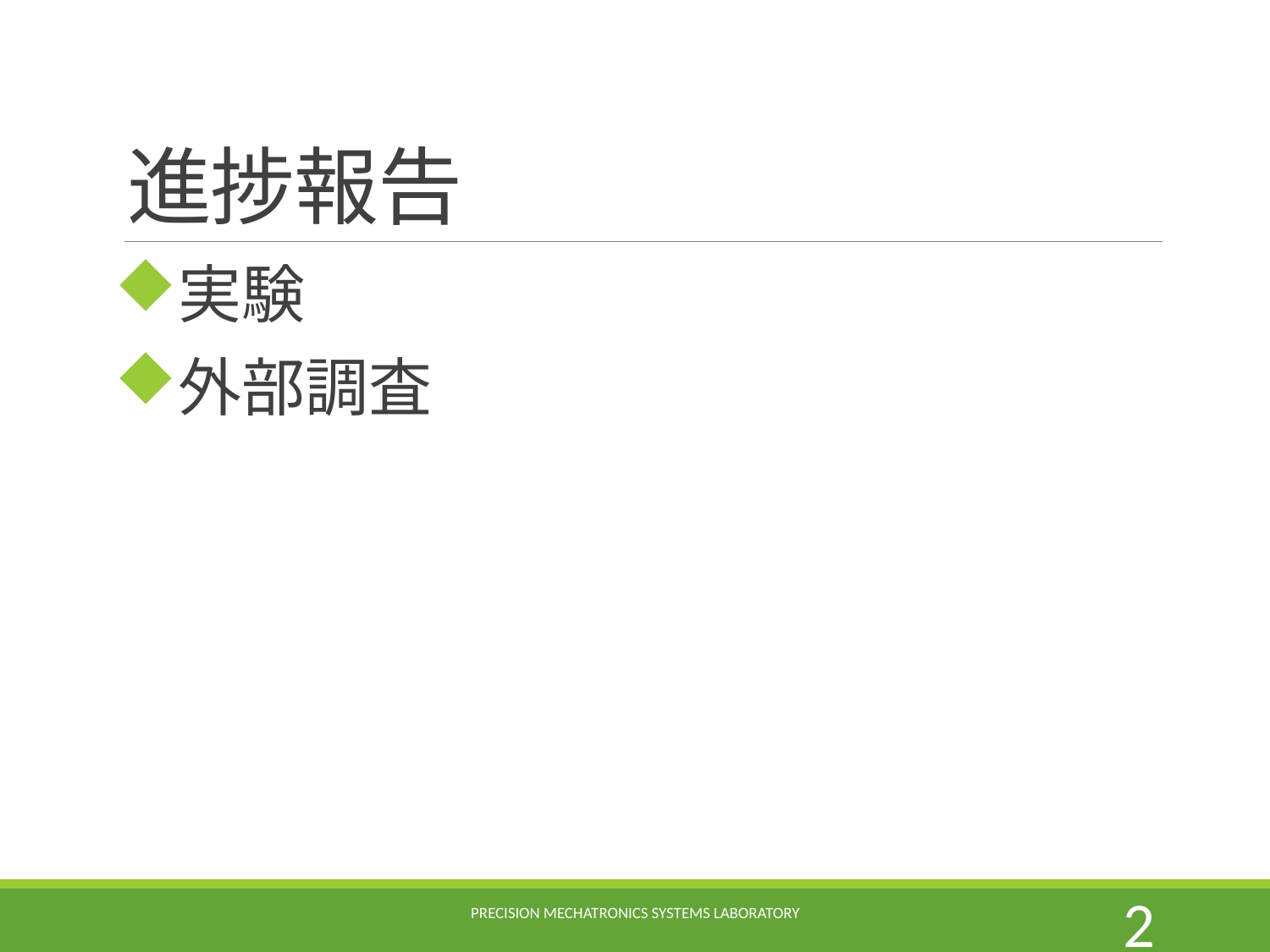

# 進捗報告
実験
外部調査
Precision Mechatronics Systems Laboratory

2